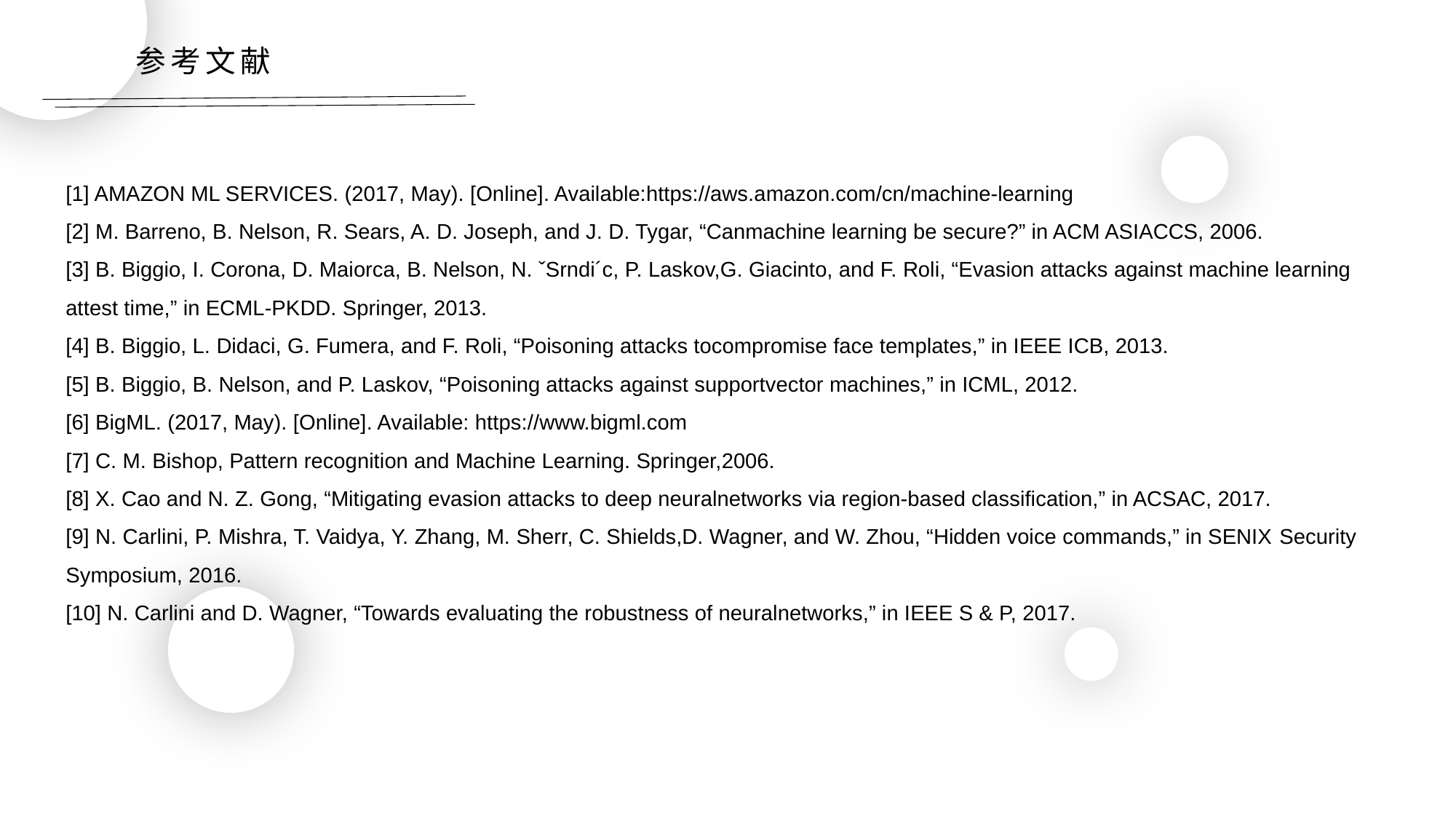

参考文献

[1] AMAZON ML SERVICES. (2017, May). [Online]. Available:https://aws.amazon.com/cn/machine-learning
[2] M. Barreno, B. Nelson, R. Sears, A. D. Joseph, and J. D. Tygar, “Canmachine learning be secure?” in ACM ASIACCS, 2006.
[3] B. Biggio, I. Corona, D. Maiorca, B. Nelson, N. ˇSrndi´c, P. Laskov,G. Giacinto, and F. Roli, “Evasion attacks against machine learning attest time,” in ECML-PKDD. Springer, 2013.
[4] B. Biggio, L. Didaci, G. Fumera, and F. Roli, “Poisoning attacks tocompromise face templates,” in IEEE ICB, 2013.
[5] B. Biggio, B. Nelson, and P. Laskov, “Poisoning attacks against supportvector machines,” in ICML, 2012.
[6] BigML. (2017, May). [Online]. Available: https://www.bigml.com
[7] C. M. Bishop, Pattern recognition and Machine Learning. Springer,2006.
[8] X. Cao and N. Z. Gong, “Mitigating evasion attacks to deep neuralnetworks via region-based classification,” in ACSAC, 2017.
[9] N. Carlini, P. Mishra, T. Vaidya, Y. Zhang, M. Sherr, C. Shields,D. Wagner, and W. Zhou, “Hidden voice commands,” in SENIX Security Symposium, 2016.
[10] N. Carlini and D. Wagner, “Towards evaluating the robustness of neuralnetworks,” in IEEE S & P, 2017.